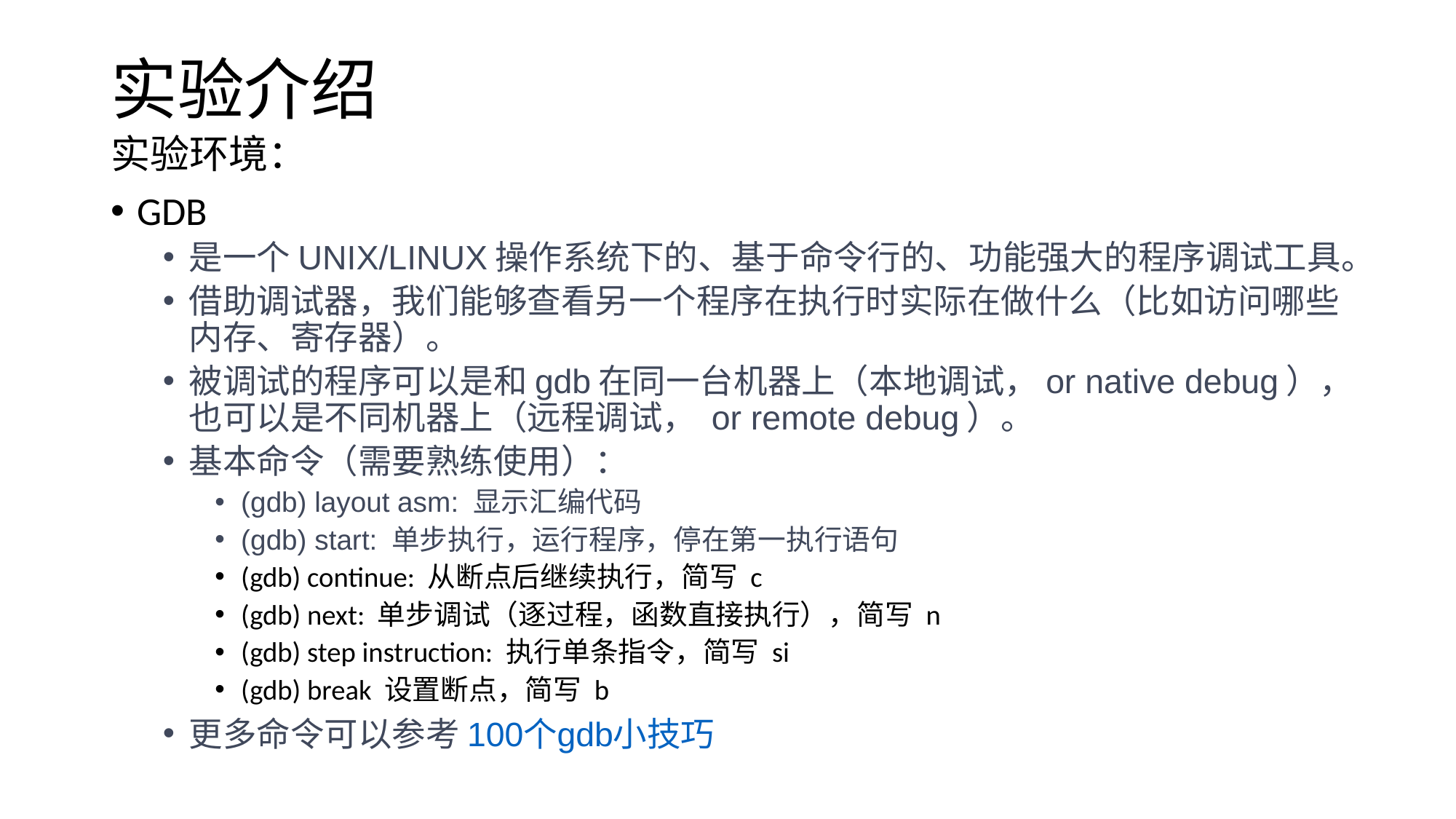

# 实验介绍
实验环境：
GDB
是一个UNIX/LINUX操作系统下的、基于命令行的、功能强大的程序调试工具。
借助调试器，我们能够查看另一个程序在执行时实际在做什么（比如访问哪些内存、寄存器）。
被调试的程序可以是和gdb在同一台机器上（本地调试，or native debug），也可以是不同机器上（远程调试， or remote debug）。
基本命令（需要熟练使用）：
(gdb) layout asm: 显示汇编代码
(gdb) start: 单步执行，运行程序，停在第一执行语句
(gdb) continue: 从断点后继续执行，简写 c
(gdb) next: 单步调试（逐过程，函数直接执行），简写 n
(gdb) step instruction: 执行单条指令，简写 si
(gdb) break 设置断点，简写 b
更多命令可以参考100个gdb小技巧